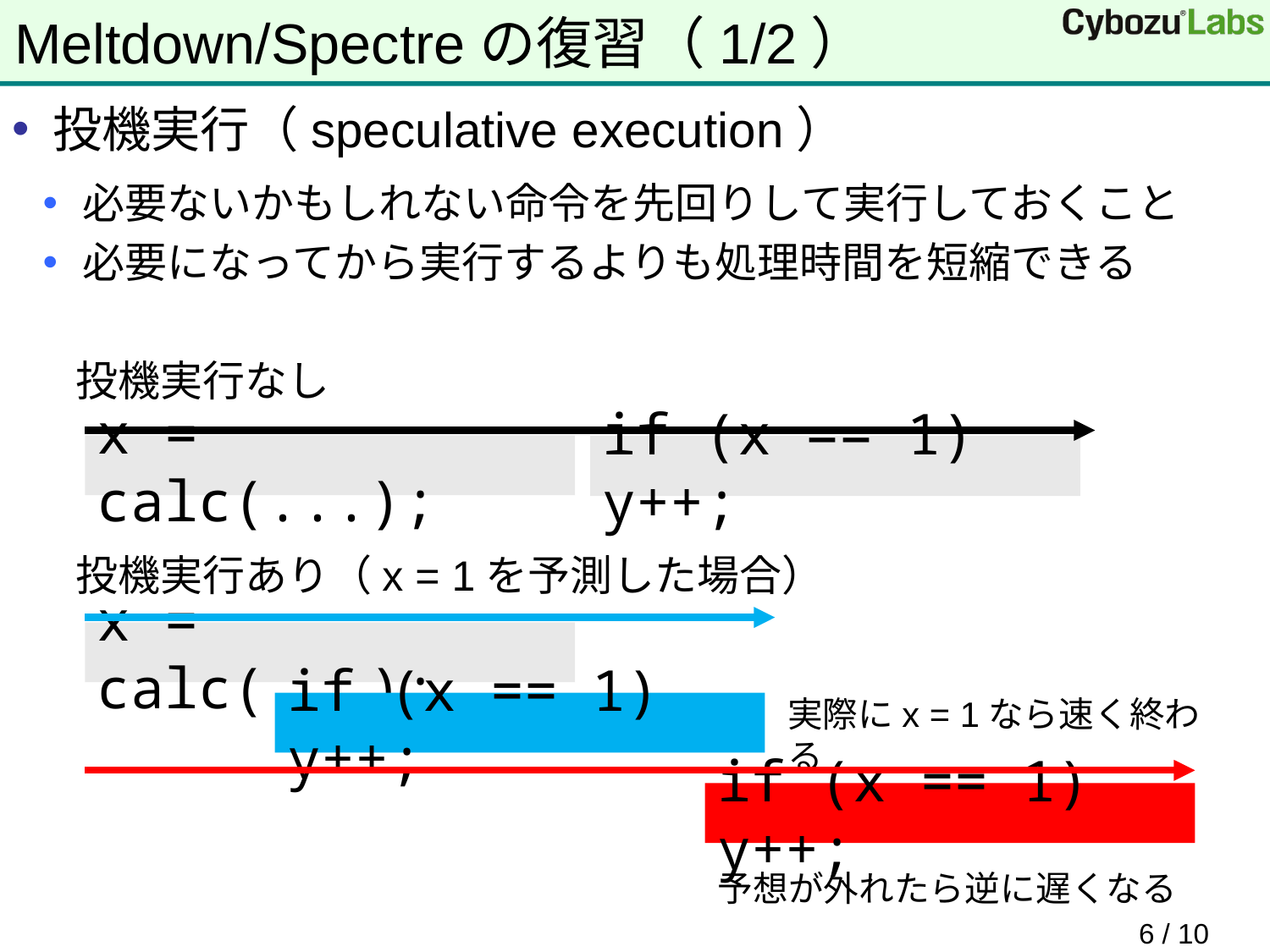

# Meltdown/Spectreの復習（1/2）
投機実行（speculative execution）
必要ないかもしれない命令を先回りして実行しておくこと
必要になってから実行するよりも処理時間を短縮できる

投機実行なし

投機実行あり（x = 1を予測した場合）

x = calc(...);
if (x == 1) y++;
x = calc(...);
if (x == 1) y++;
実際にx = 1なら速く終わる
if (x == 1) y++;
予想が外れたら逆に遅くなる
    6 / 10